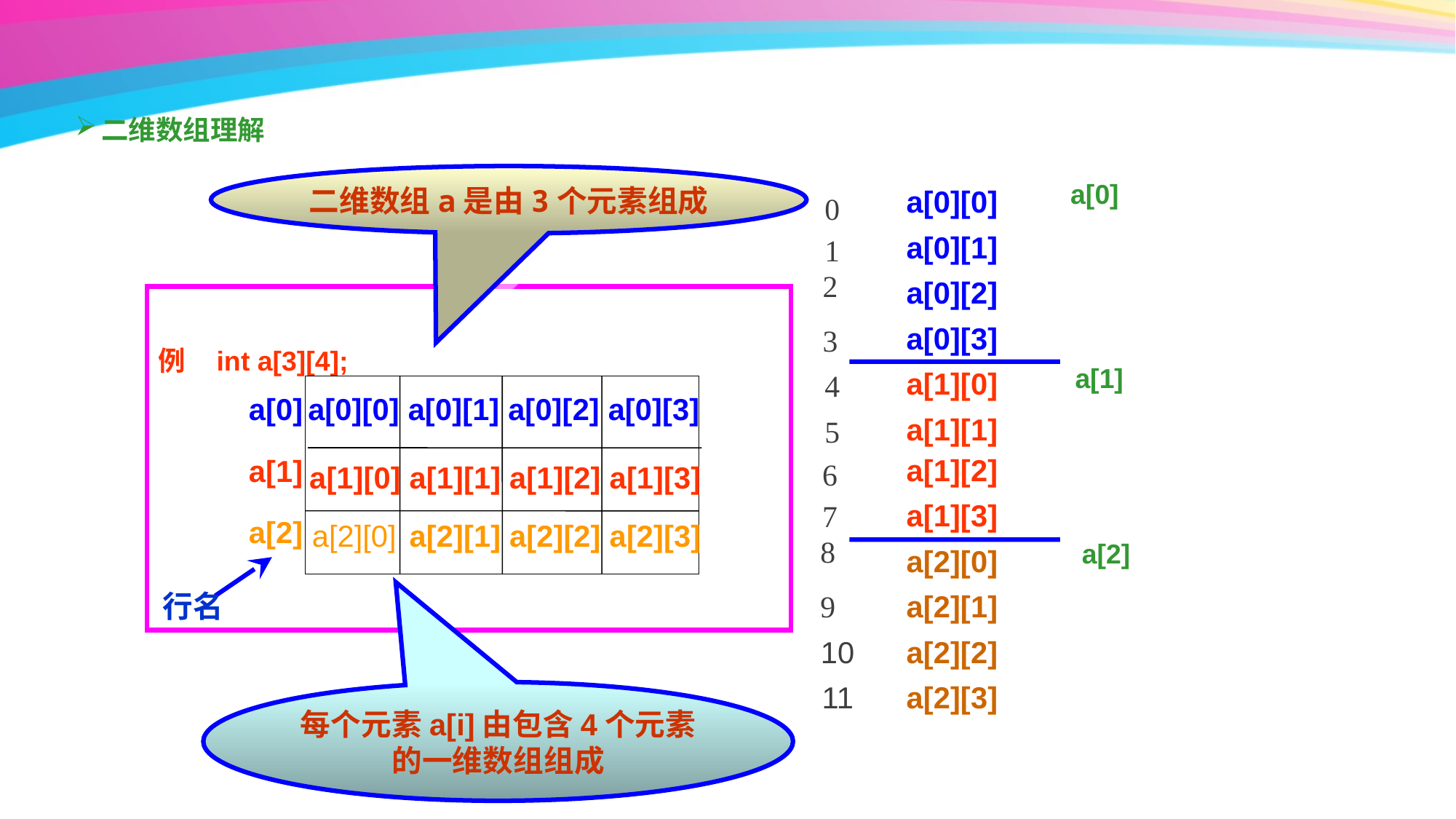

二维数组理解
二维数组a是由3个元素组成
a[0]
a[0][0]

0
1
2
3
4
5
a[0][1]

a[0][2]

a[0][3]

a[1][0]

a[1][1]

a[1][2]
6
7
8
9
10
11

a[1][3]

a[2][0]

a[2][1]

a[2][2]

a[2][3]
a[1]
a[2]
例    int a[3][4];

a[0][0]
a[0][1]
a[0][2]
a[0][3]
a[0]
a[1]
a[2]
a[1][0]
a[1][1]
a[1][2]
a[1][3]
a[2][0]
a[2][1]
a[2][2]
a[2][3]

行名
每个元素a[i]由包含4个元素
的一维数组组成